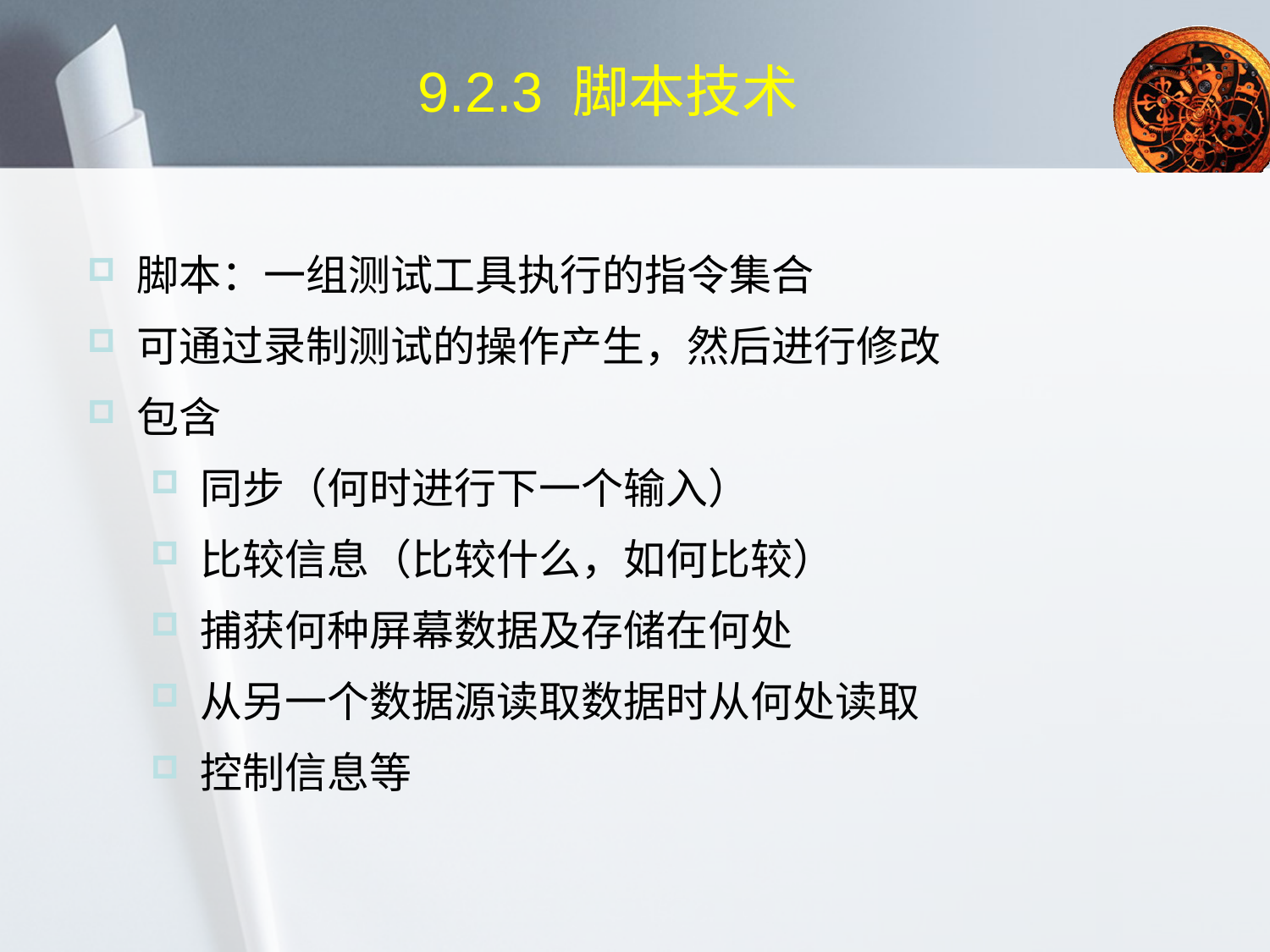

# 9.2.3 脚本技术
脚本：一组测试工具执行的指令集合
可通过录制测试的操作产生，然后进行修改
包含
同步（何时进行下一个输入）
比较信息（比较什么，如何比较）
捕获何种屏幕数据及存储在何处
从另一个数据源读取数据时从何处读取
控制信息等